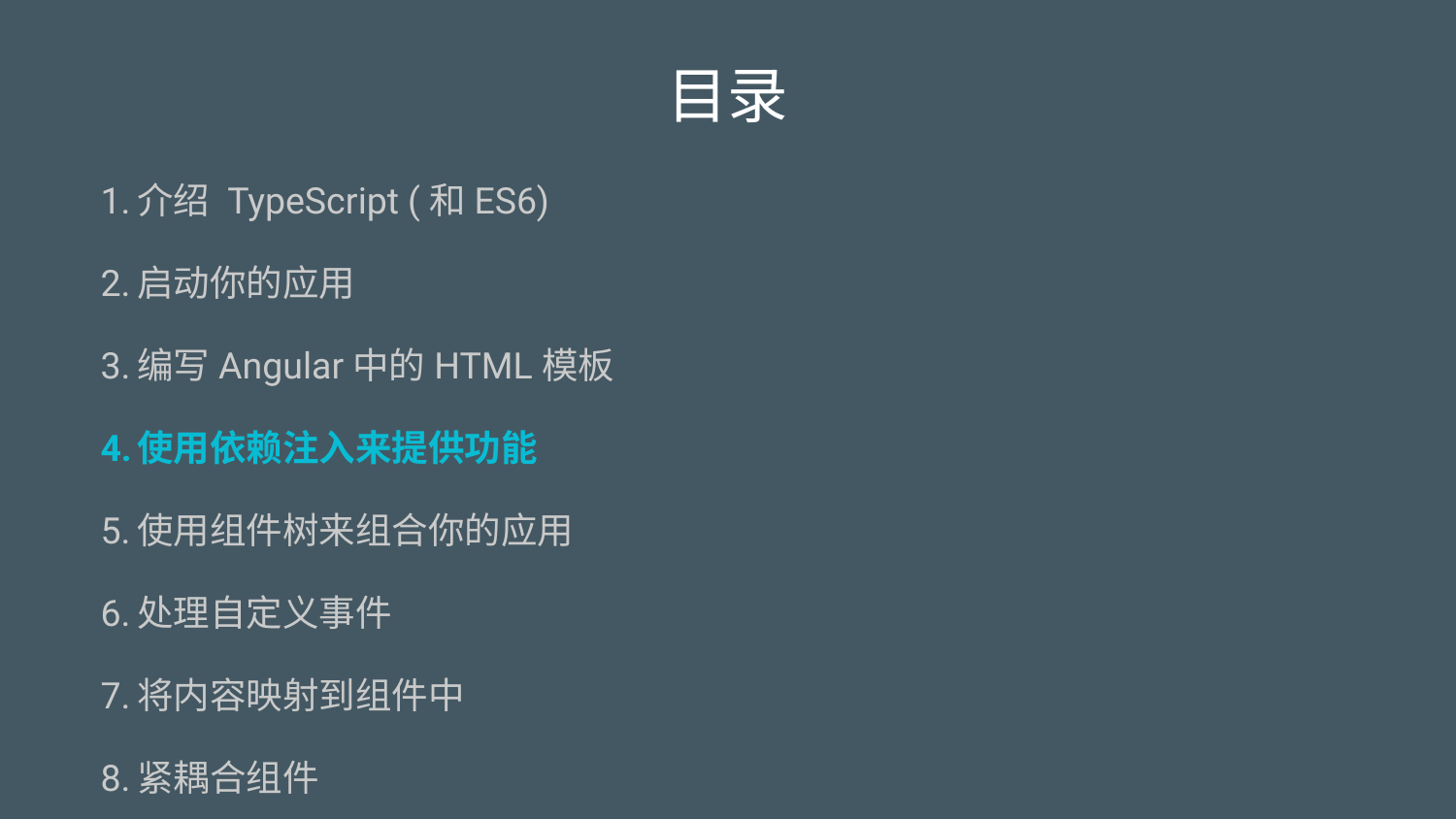

# 目录
介绍 TypeScript (和ES6)
启动你的应用
编写Angular中的HTML模板
使用依赖注入来提供功能
使用组件树来组合你的应用
处理自定义事件
将内容映射到组件中
紧耦合组件
使用管道来进行数据转换
测试